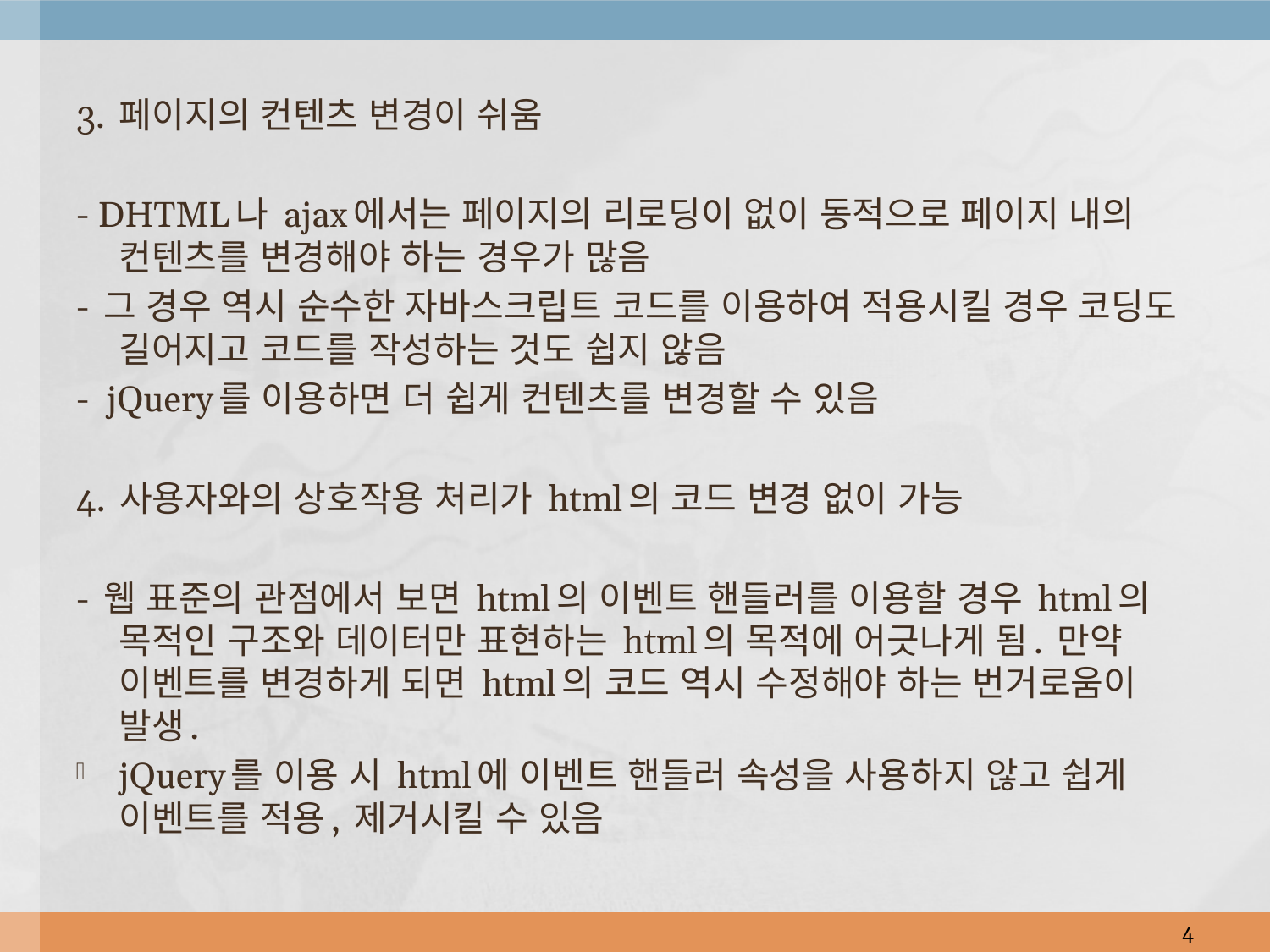

3. 페이지의 컨텐츠 변경이 쉬움

- DHTML나 ajax에서는 페이지의 리로딩이 없이 동적으로 페이지 내의 컨텐츠를 변경해야 하는 경우가 많음
- 그 경우 역시 순수한 자바스크립트 코드를 이용하여 적용시킬 경우 코딩도 길어지고 코드를 작성하는 것도 쉽지 않음
-  jQuery를 이용하면 더 쉽게 컨텐츠를 변경할 수 있음

4. 사용자와의 상호작용 처리가 html의 코드 변경 없이 가능

- 웹 표준의 관점에서 보면 html의 이벤트 핸들러를 이용할 경우 html의 목적인 구조와 데이터만 표현하는 html의 목적에 어긋나게 됨. 만약 이벤트를 변경하게 되면 html의 코드 역시 수정해야 하는 번거로움이 발생.
jQuery를 이용 시 html에 이벤트 핸들러 속성을 사용하지 않고 쉽게 이벤트를 적용, 제거시킬 수 있음

4